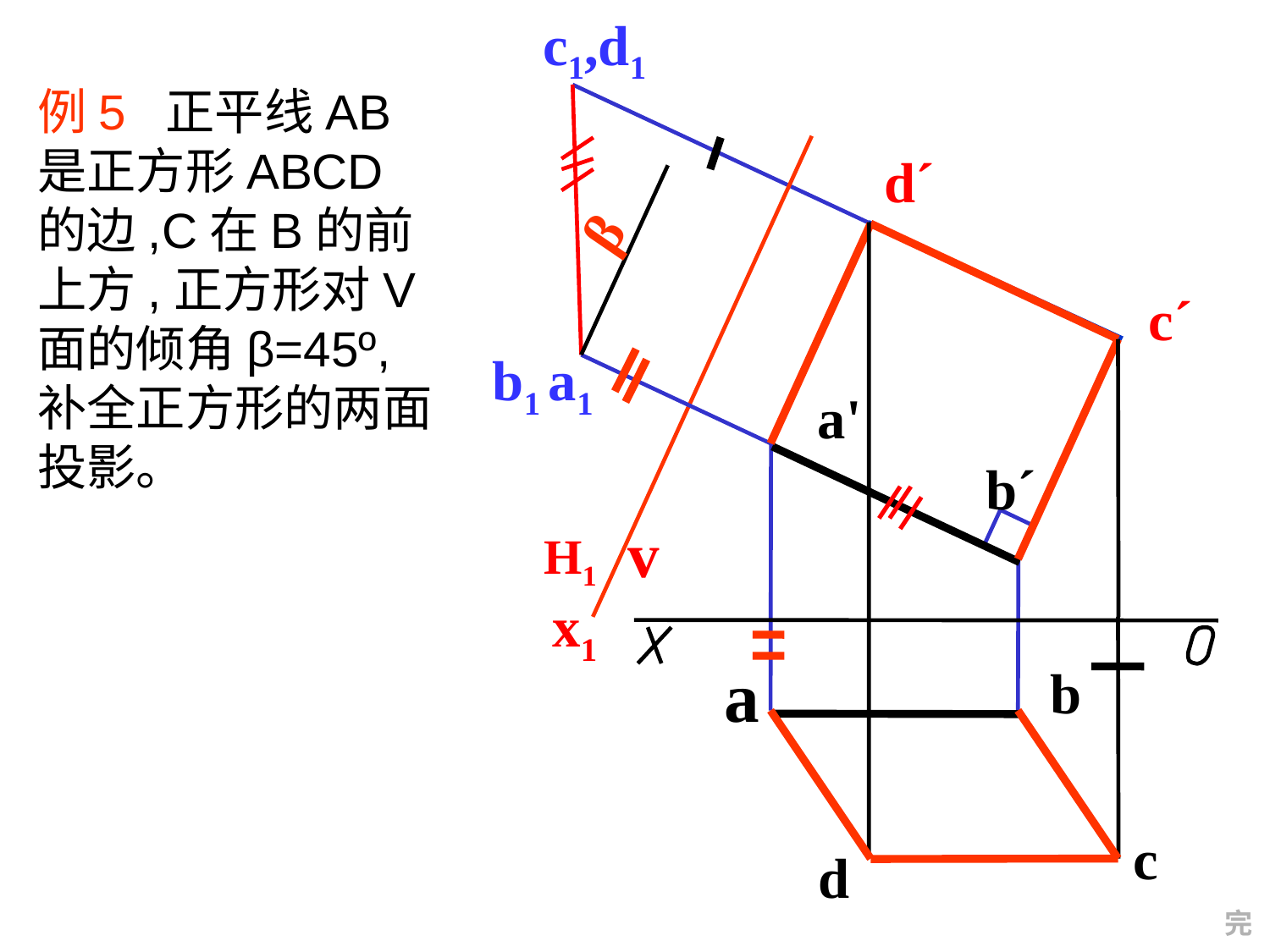

c1,d1
例5  正平线AB是正方形ABCD的边,C在B的前上方,正方形对V面的倾角β=45º,补全正方形的两面投影。

β

d´

c´
b1 a1

a'

b´

a
b

v
H1
x1

c
d

完